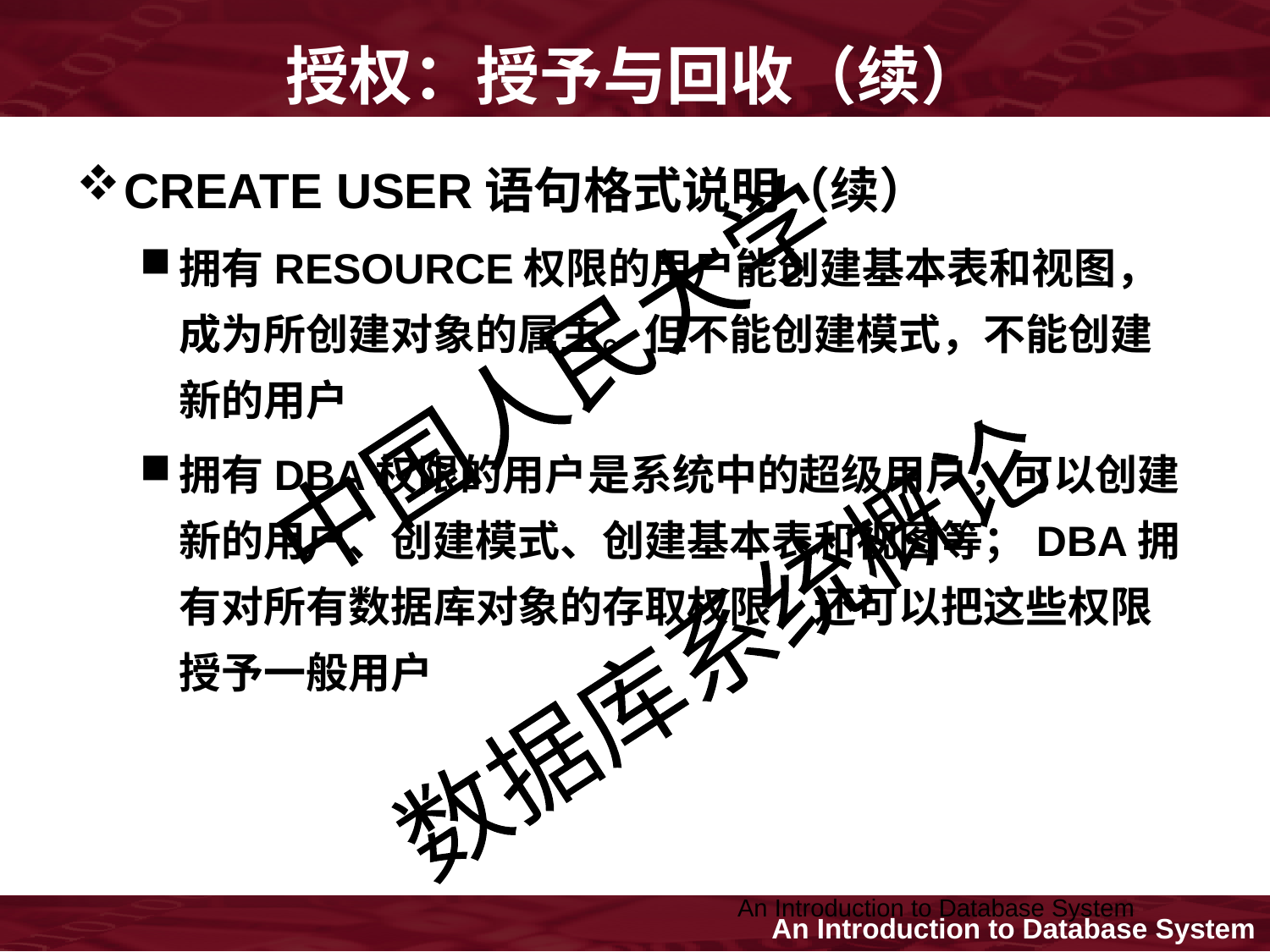

# 授权：授予与回收（续）
CREATE USER语句格式说明（续）
拥有RESOURCE权限的用户能创建基本表和视图，成为所创建对象的属主。但不能创建模式，不能创建新的用户
拥有DBA权限的用户是系统中的超级用户，可以创建新的用户、创建模式、创建基本表和视图等；DBA拥有对所有数据库对象的存取权限，还可以把这些权限授予一般用户
An Introduction to Database System